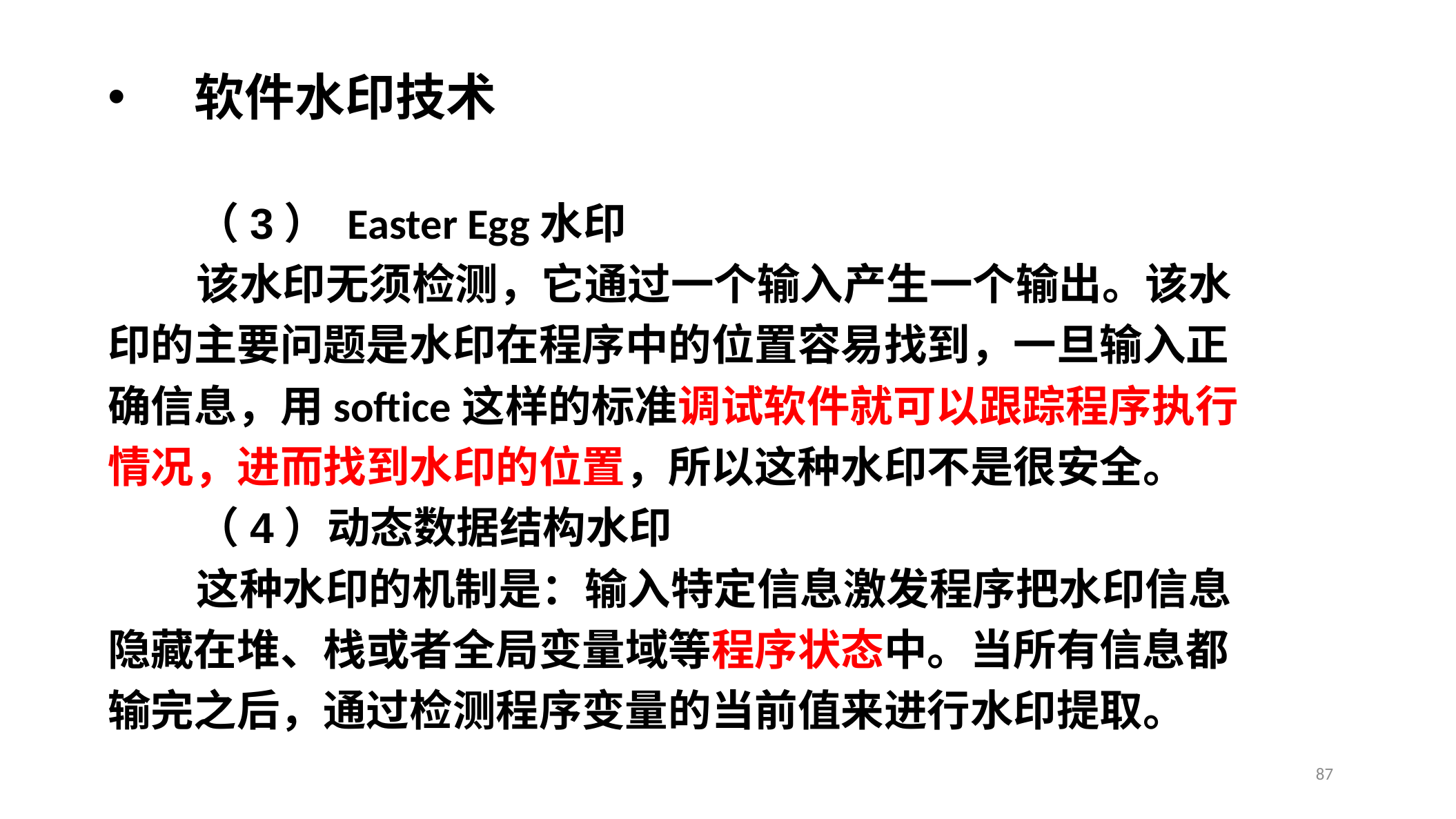

软件水印技术

        （3） Easter Egg水印
        该水印无须检测，它通过一个输入产生一个输出。该水
印的主要问题是水印在程序中的位置容易找到，一旦输入正
确信息，用softice这样的标准调试软件就可以跟踪程序执行
情况，进而找到水印的位置，所以这种水印不是很安全。
        （4）动态数据结构水印
        这种水印的机制是：输入特定信息激发程序把水印信息
隐藏在堆、栈或者全局变量域等程序状态中。当所有信息都
输完之后，通过检测程序变量的当前值来进行水印提取。

87